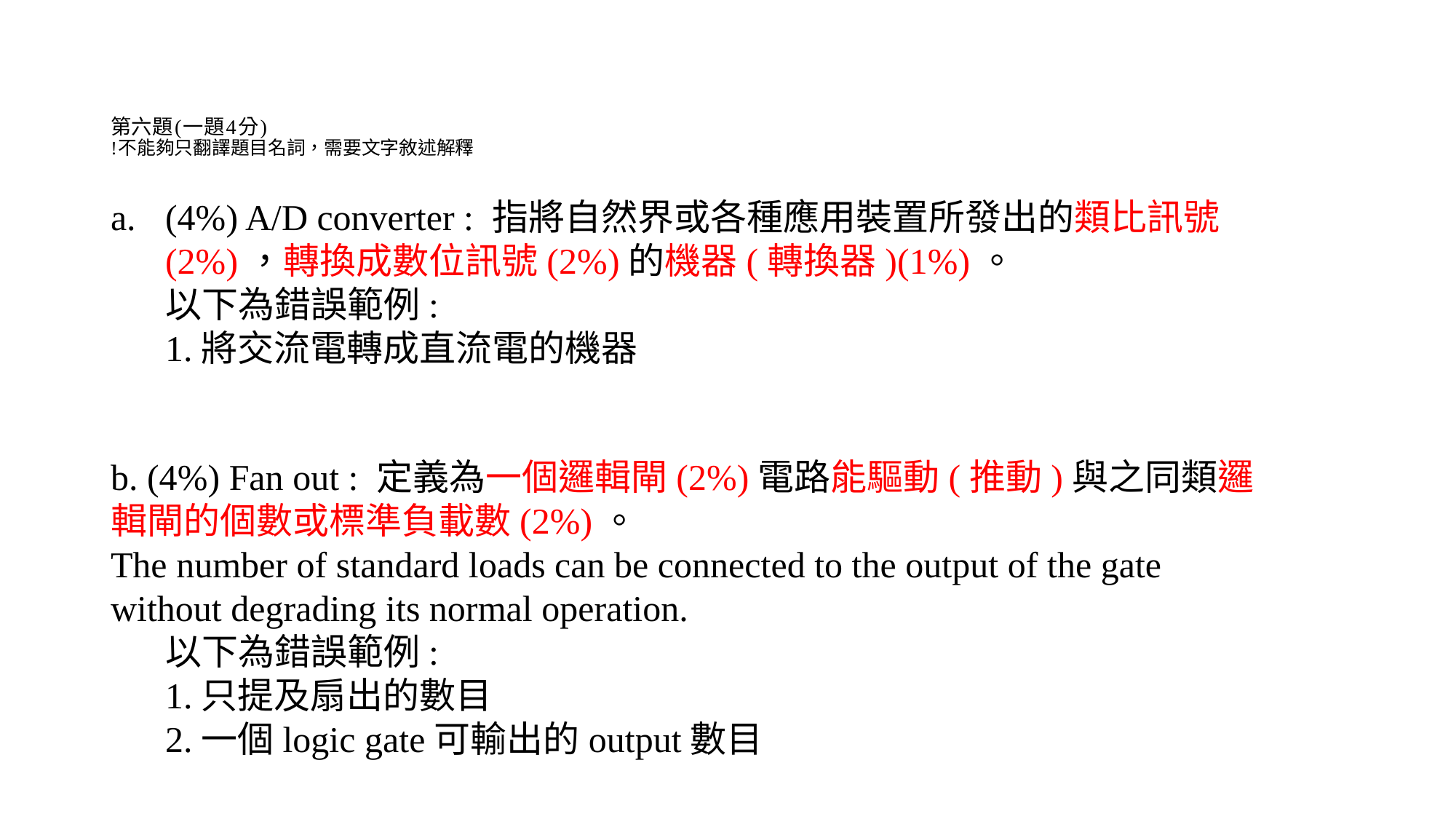

# 第六題(一題4分) !不能夠只翻譯題目名詞，需要文字敘述解釋
(4%) A/D converter : 指將自然界或各種應用裝置所發出的類比訊號(2%)，轉換成數位訊號(2%)的機器(轉換器)(1%)。
以下為錯誤範例:
1.將交流電轉成直流電的機器

b. (4%) Fan out : 定義為一個邏輯閘(2%)電路能驅動(推動)與之同類邏輯閘的個數或標準負載數(2%)。
The number of standard loads can be connected to the output of the gate without degrading its normal operation.
以下為錯誤範例:
1.只提及扇出的數目
2.一個logic gate可輸出的output數目